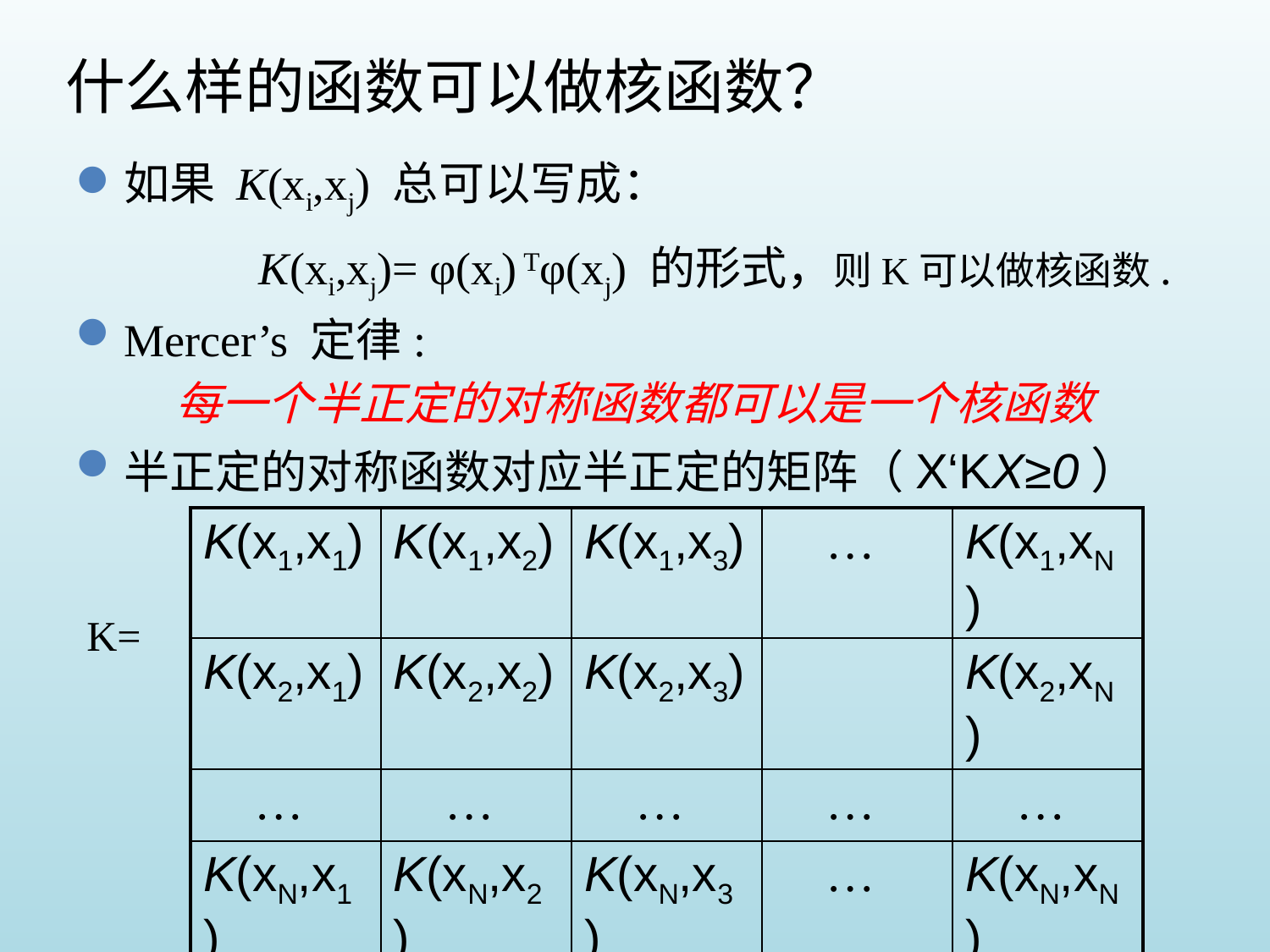

什么样的函数可以做核函数？
如果 K(xi,xj) 总可以写成：
                K(xi,xj)= φ(xi) Tφ(xj) 的形式，则K可以做核函数.
Mercer’s 定律:
每一个半正定的对称函数都可以是一个核函数
半正定的对称函数对应半正定的矩阵（X‘KX≥0）

| K(x1,x1) | K(x1,x2) | K(x1,x3) | … | K(x1,xN) |
| --- | --- | --- | --- | --- |
| K(x2,x1) | K(x2,x2) | K(x2,x3) |  | K(x2,xN) |
| … | … | … | … | … |
| K(xN,x1) | K(xN,x2) | K(xN,x3) | … | K(xN,xN) |
K=